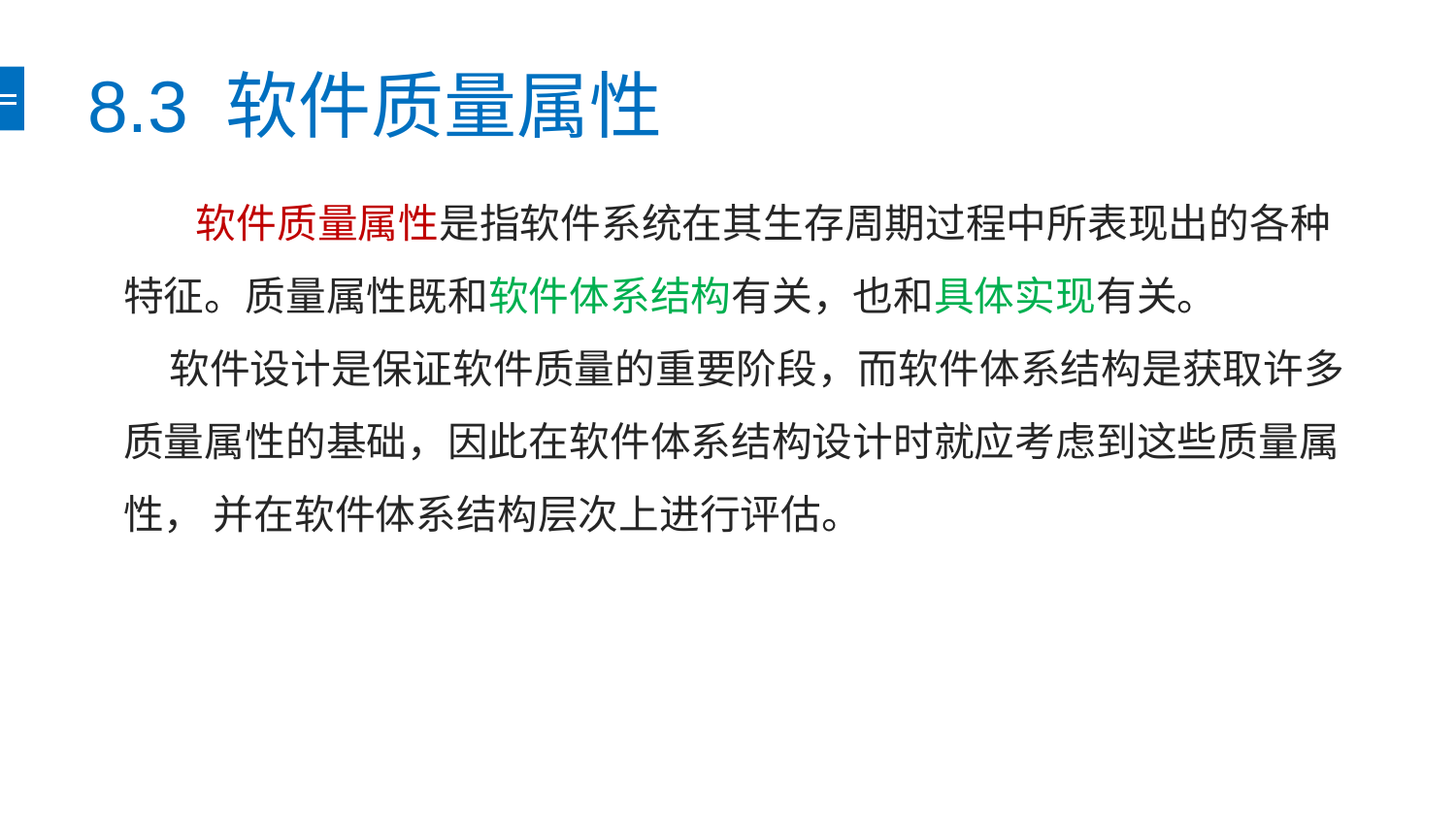

# 8.3 软件质量属性
       软件质量属性是指软件系统在其生存周期过程中所表现出的各种特征。质量属性既和软件体系结构有关，也和具体实现有关。
    软件设计是保证软件质量的重要阶段，而软件体系结构是获取许多质量属性的基础，因此在软件体系结构设计时就应考虑到这些质量属性， 并在软件体系结构层次上进行评估。